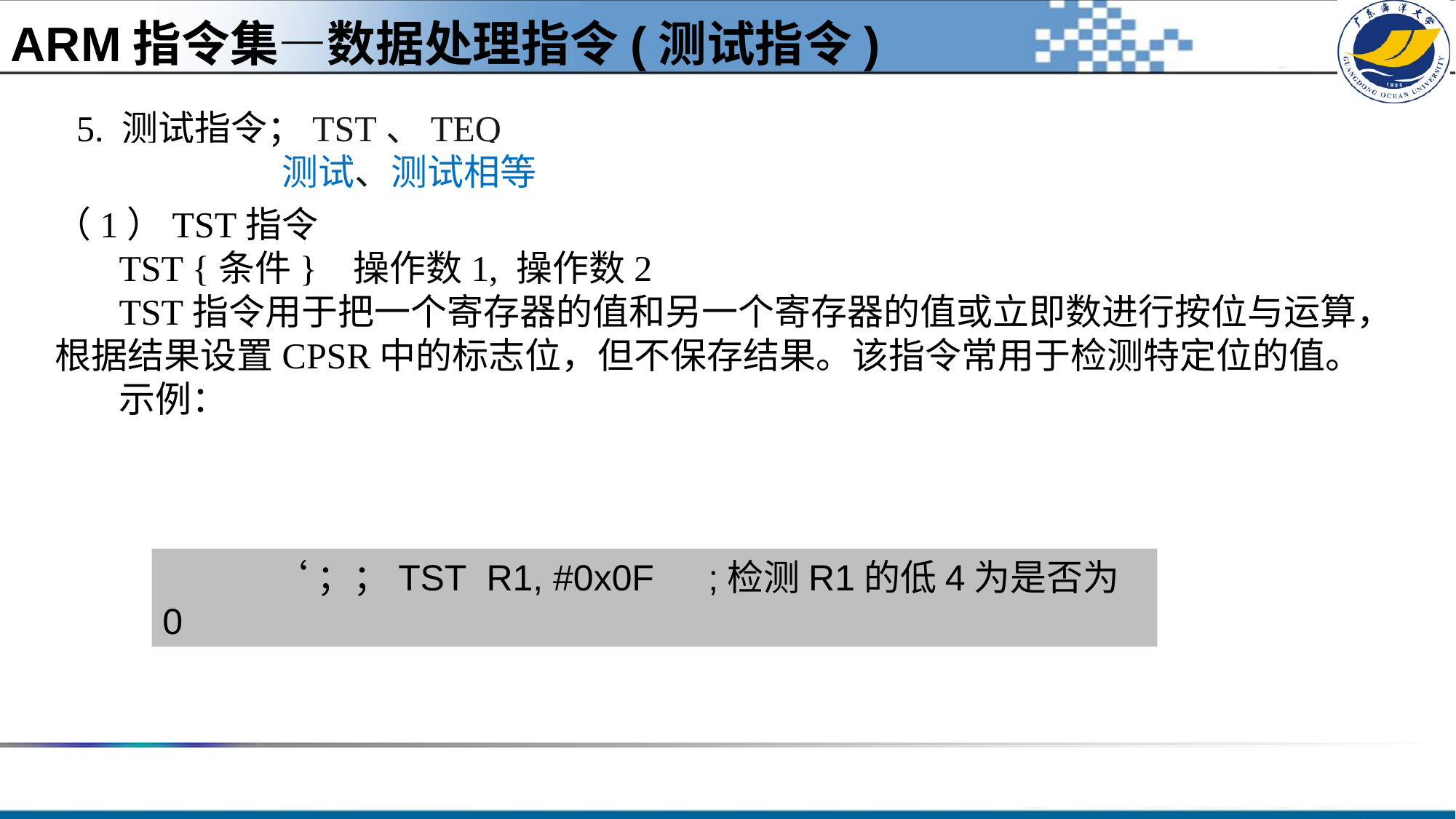

ARM指令集—数据处理指令(测试指令)
5. 测试指令；TST、TEQ
                        测试、测试相等
（1）TST指令
TST {条件}   操作数1, 操作数2
TST指令用于把一个寄存器的值和另一个寄存器的值或立即数进行按位与运算，根据结果设置CPSR中的标志位，但不保存结果。该指令常用于检测特定位的值。
示例：
	‘；；TST  R1, #0x0F	;检测R1的低4为是否为0
60